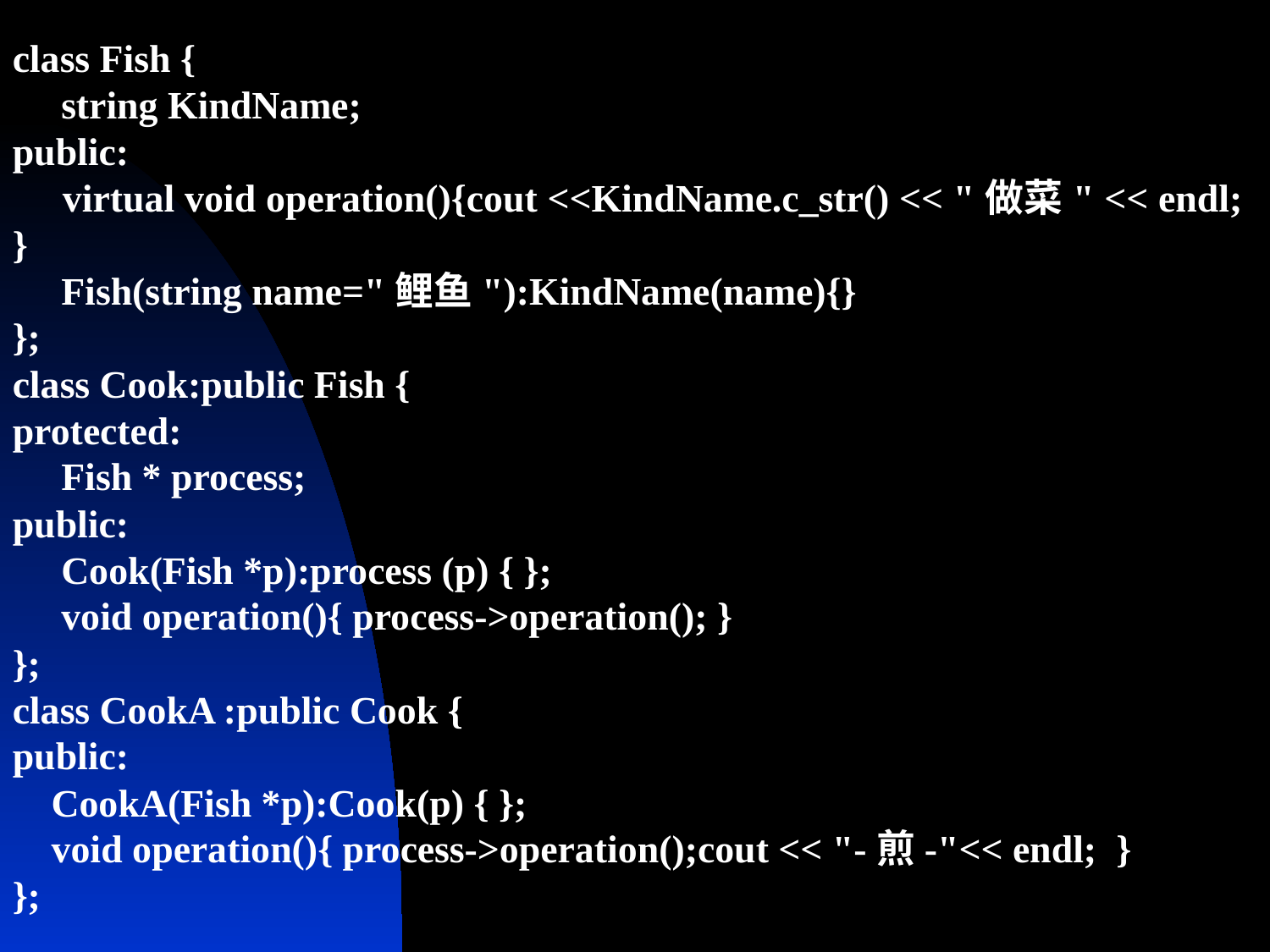

class Fish {
     string KindName;
public:
     virtual void operation(){cout <<KindName.c_str() << "做菜" << endl; }
     Fish(string name="鲤鱼"):KindName(name){}
};
class Cook:public Fish {
protected:
     Fish * process;
public:
     Cook(Fish *p):process (p) { };
     void operation(){ process->operation(); }
};
class CookA :public Cook {
public:
    CookA(Fish *p):Cook(p) { };
    void operation(){ process->operation();cout << "-煎-"<< endl;  }
};